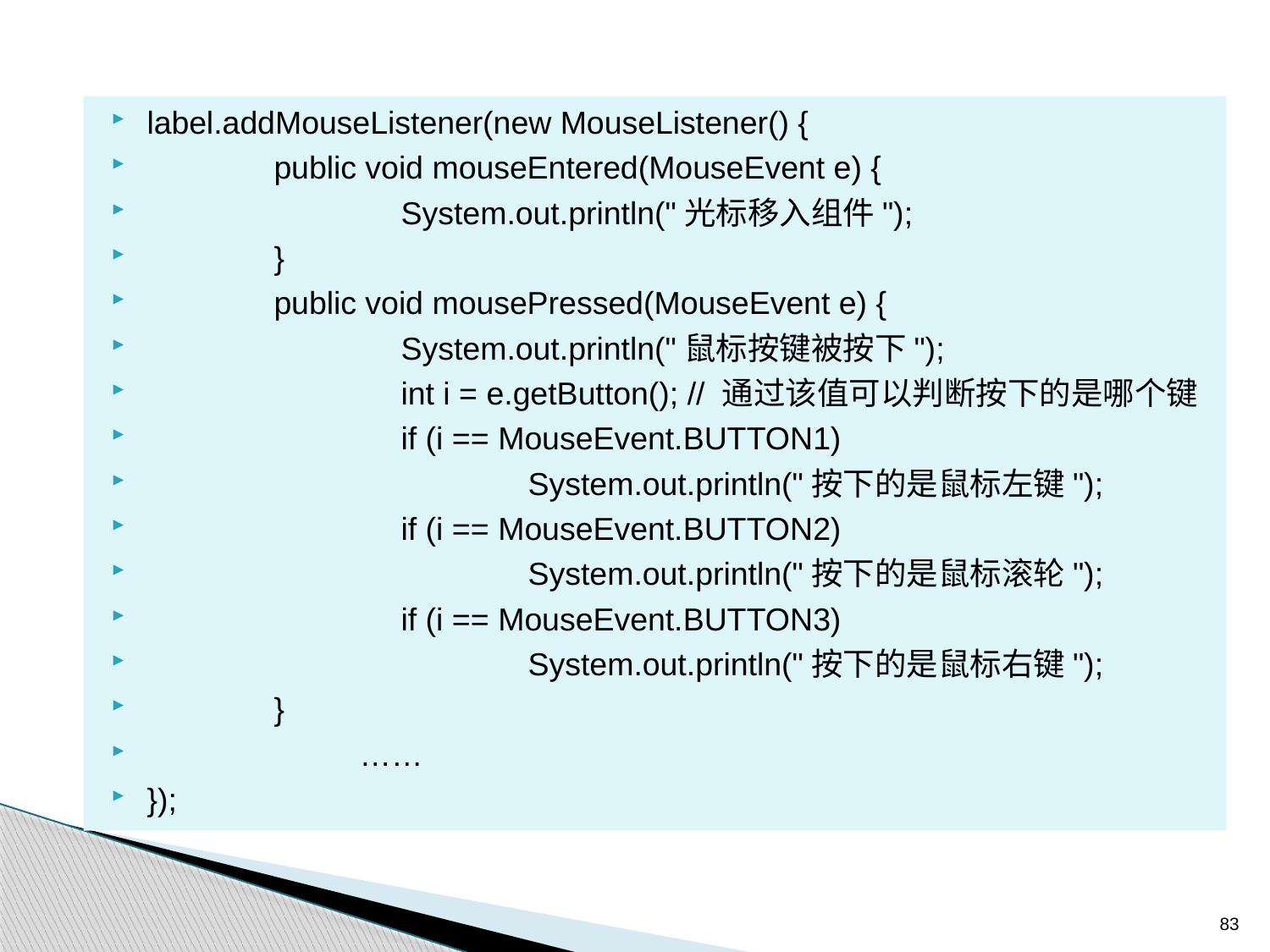

label.addMouseListener(new MouseListener() {
	public void mouseEntered(MouseEvent e) {
		System.out.println("光标移入组件");
	}
	public void mousePressed(MouseEvent e) {
		System.out.println("鼠标按键被按下");
		int i = e.getButton(); // 通过该值可以判断按下的是哪个键
		if (i == MouseEvent.BUTTON1)
			System.out.println("按下的是鼠标左键");
		if (i == MouseEvent.BUTTON2)
			System.out.println("按下的是鼠标滚轮");
		if (i == MouseEvent.BUTTON3)
			System.out.println("按下的是鼠标右键");
	}
                        ……
});
83